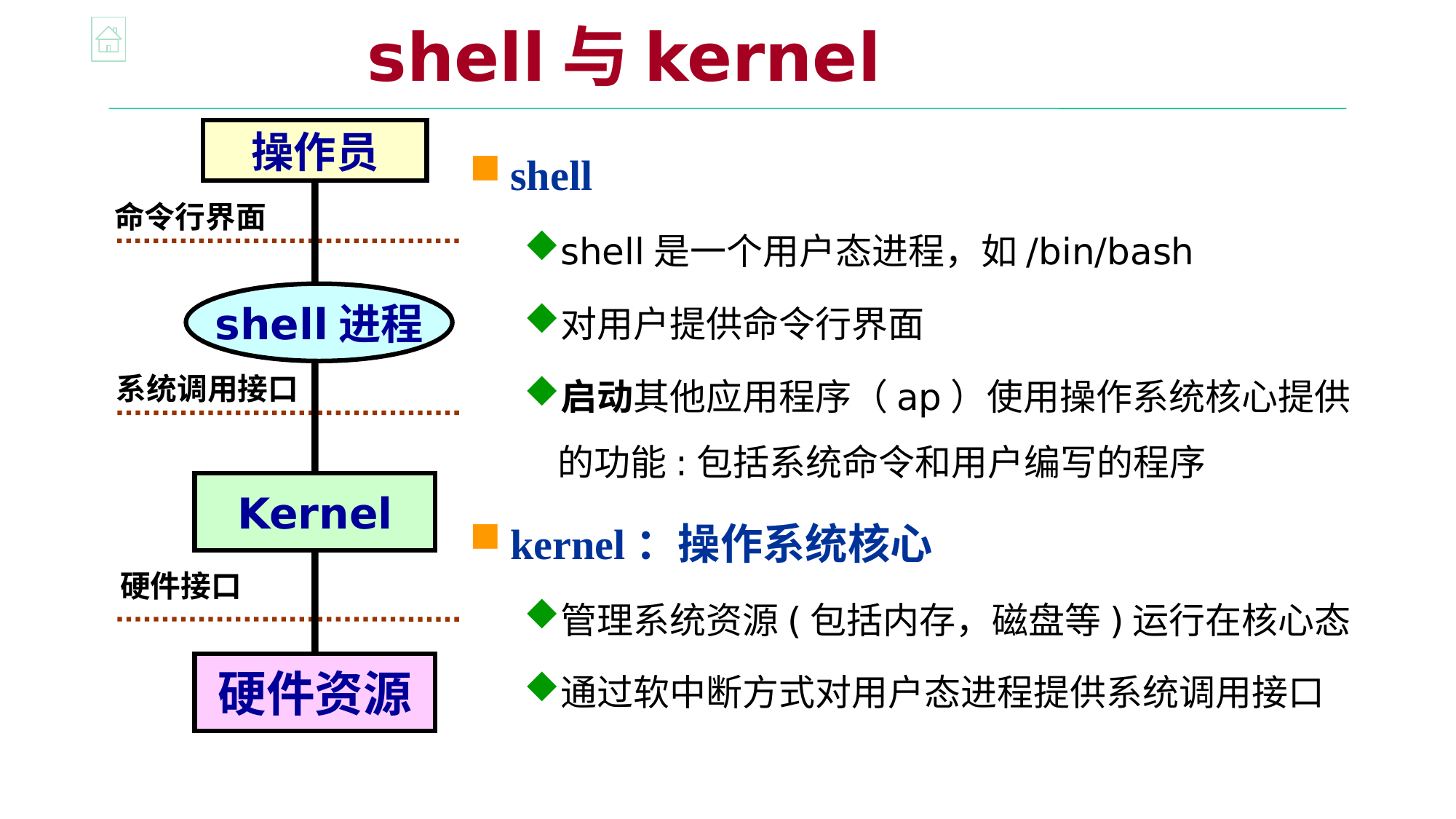

shell与kernel

shell
shell是一个用户态进程，如/bin/bash
对用户提供命令行界面
启动其他应用程序（ap）使用操作系统核心提供的功能:包括系统命令和用户编写的程序
kernel：操作系统核心
管理系统资源(包括内存，磁盘等)运行在核心态
通过软中断方式对用户态进程提供系统调用接口

操作员

命令行界面

shell进程

系统调用接口

Kernel

硬件接口

硬件资源